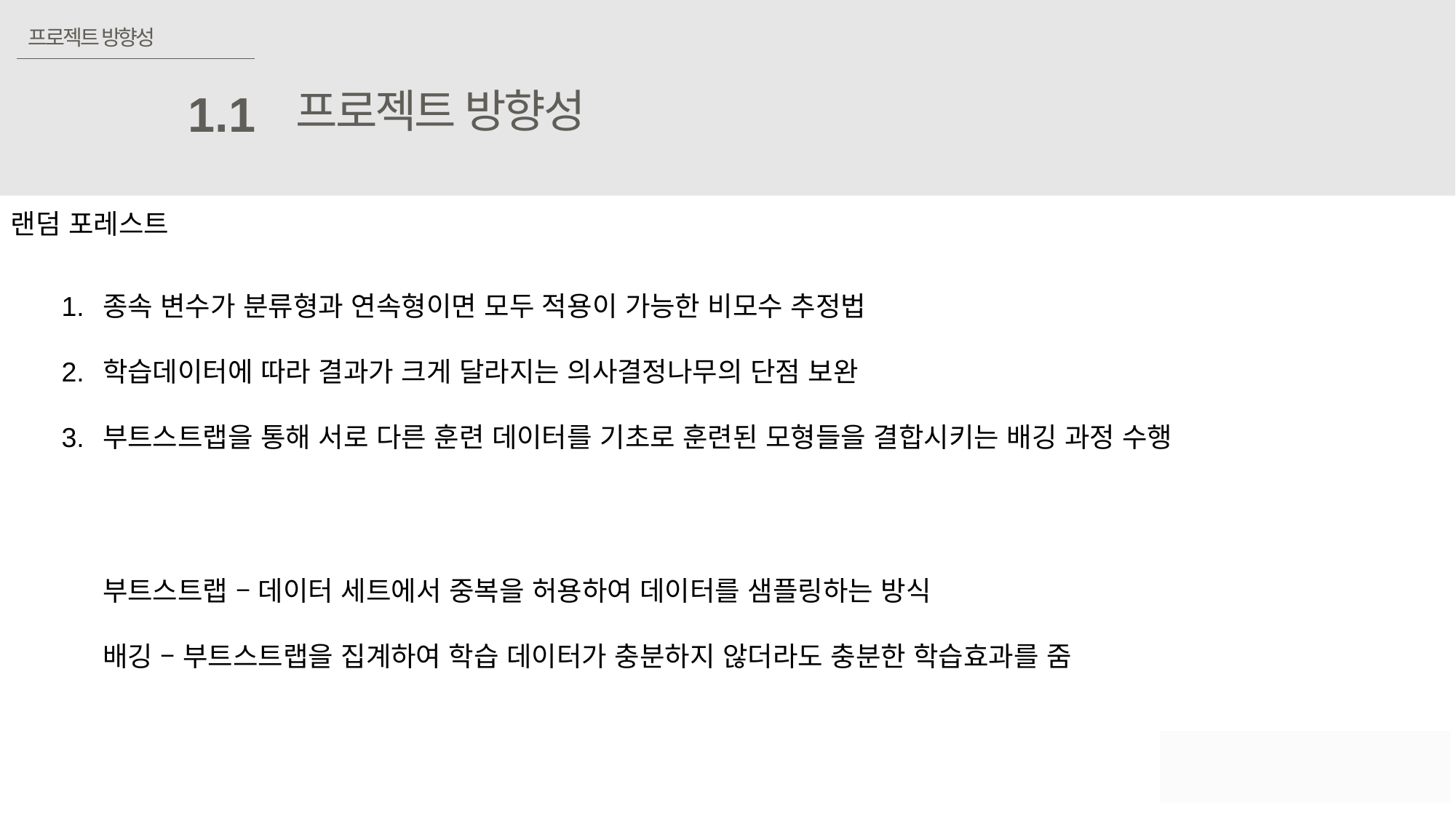

프로젝트 방향성
프로젝트 방향성
1.1
랜덤 포레스트

종속 변수가 분류형과 연속형이면 모두 적용이 가능한 비모수 추정법

학습데이터에 따라 결과가 크게 달라지는 의사결정나무의 단점 보완

부트스트랩을 통해 서로 다른 훈련 데이터를 기초로 훈련된 모형들을 결합시키는 배깅 과정 수행

부트스트랩 – 데이터 세트에서 중복을 허용하여 데이터를 샘플링하는 방식

배깅 – 부트스트랩을 집계하여 학습 데이터가 충분하지 않더라도 충분한 학습효과를 줌